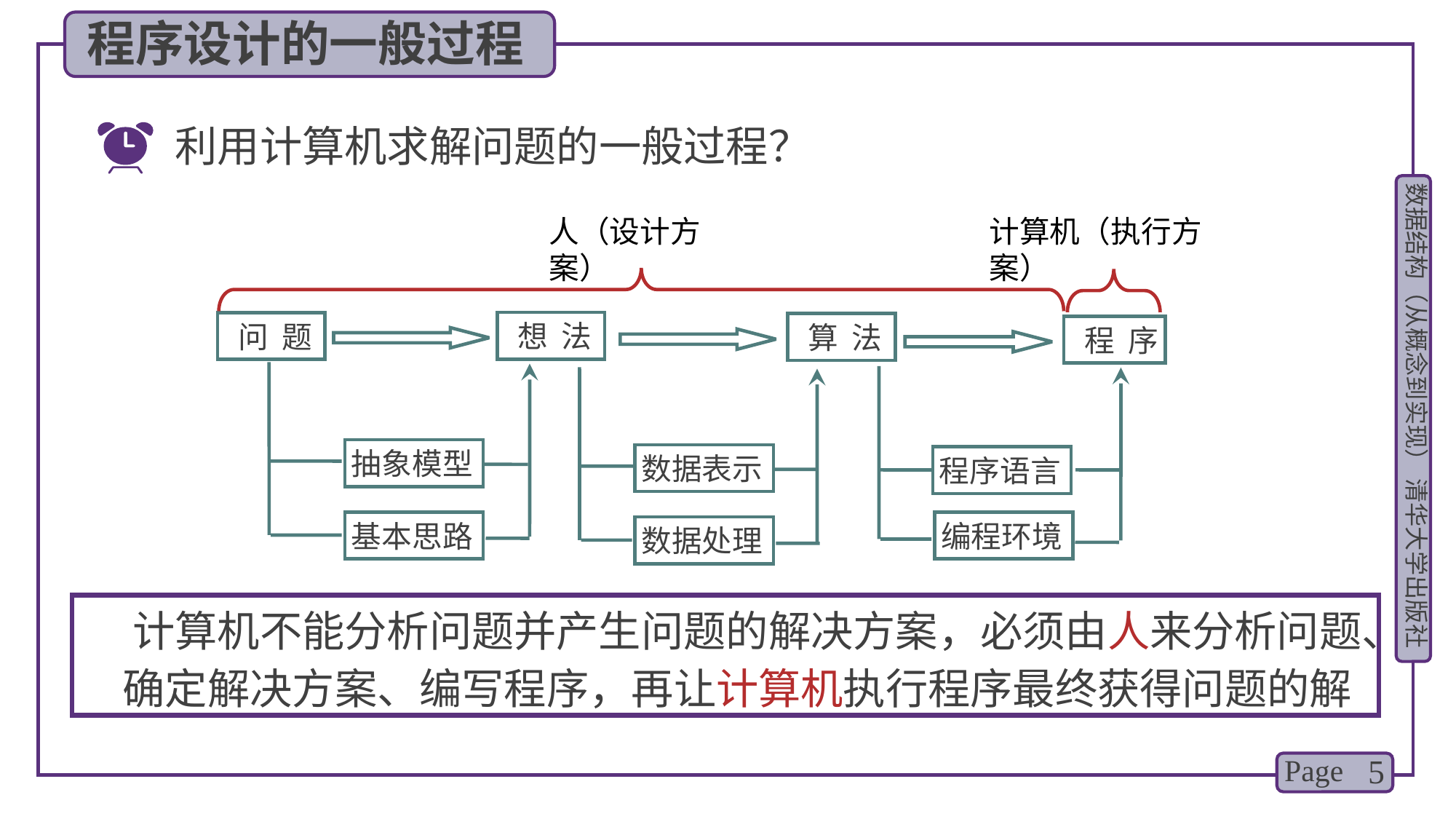

程序设计的一般过程

利用计算机求解问题的一般过程？

人（设计方案）
计算机（执行方案）

 想  法
 问  题

 算  法

 程  序

抽象模型

基本思路

程序语言

编程环境

数据表示

数据处理

 计算机不能分析问题并产生问题的解决方案，必须由人来分析问题、确定解决方案、编写程序，再让计算机执行程序最终获得问题的解